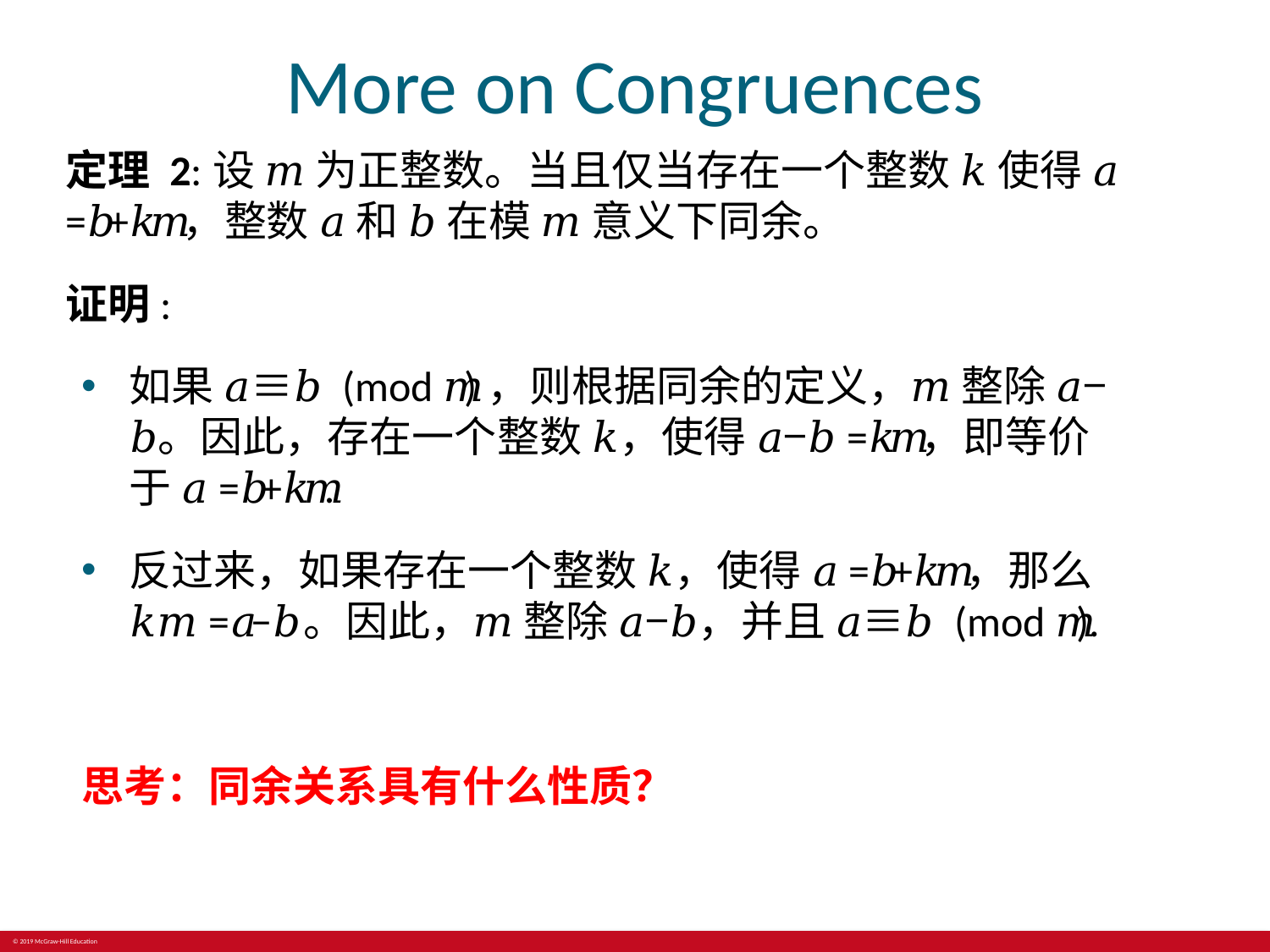

# More on Congruences
定理 2:设 𝑚 为正整数。当且仅当存在一个整数 𝑘 使得 𝑎=𝑏+𝑘𝑚，整数 𝑎 和 𝑏 在模 𝑚 意义下同余。
证明:
如果 𝑎≡𝑏 (mod 𝑚)，则根据同余的定义，𝑚 整除 𝑎−𝑏。因此，存在一个整数 𝑘，使得 𝑎−𝑏=𝑘𝑚，即等价于 𝑎=𝑏+𝑘𝑚.
反过来，如果存在一个整数 𝑘，使得 𝑎=𝑏+𝑘𝑚，那么 𝑘𝑚=𝑎−𝑏。因此，𝑚 整除 𝑎−𝑏，并且 𝑎≡𝑏 (mod 𝑚).

思考：同余关系具有什么性质？